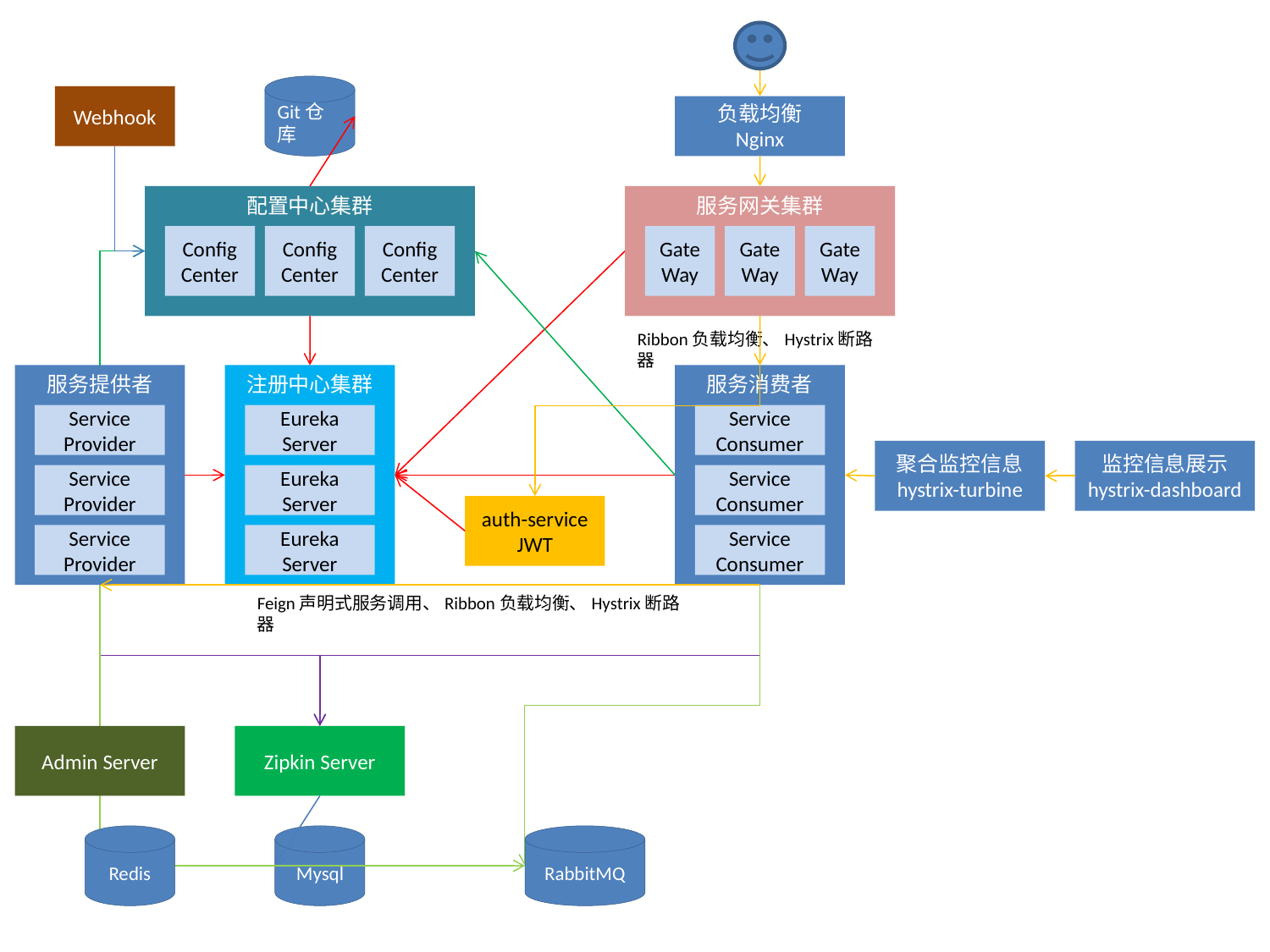

Git仓库
Webhook
负载均衡
Nginx
配置中心集群
服务网关集群
Config Center
Config Center
Config Center
GateWay
GateWay
GateWay
Ribbon负载均衡、Hystrix断路器
服务提供者
注册中心集群
服务消费者
Service Provider
Eureka Server
Service Consumer
聚合监控信息
hystrix-turbine
监控信息展示
hystrix-dashboard
Service Provider
Eureka Server
Service Consumer
auth-service
JWT
Service Provider
Eureka Server
Service Consumer
Feign声明式服务调用、Ribbon负载均衡、Hystrix断路器
Admin Server
Zipkin Server
Redis
Mysql
RabbitMQ